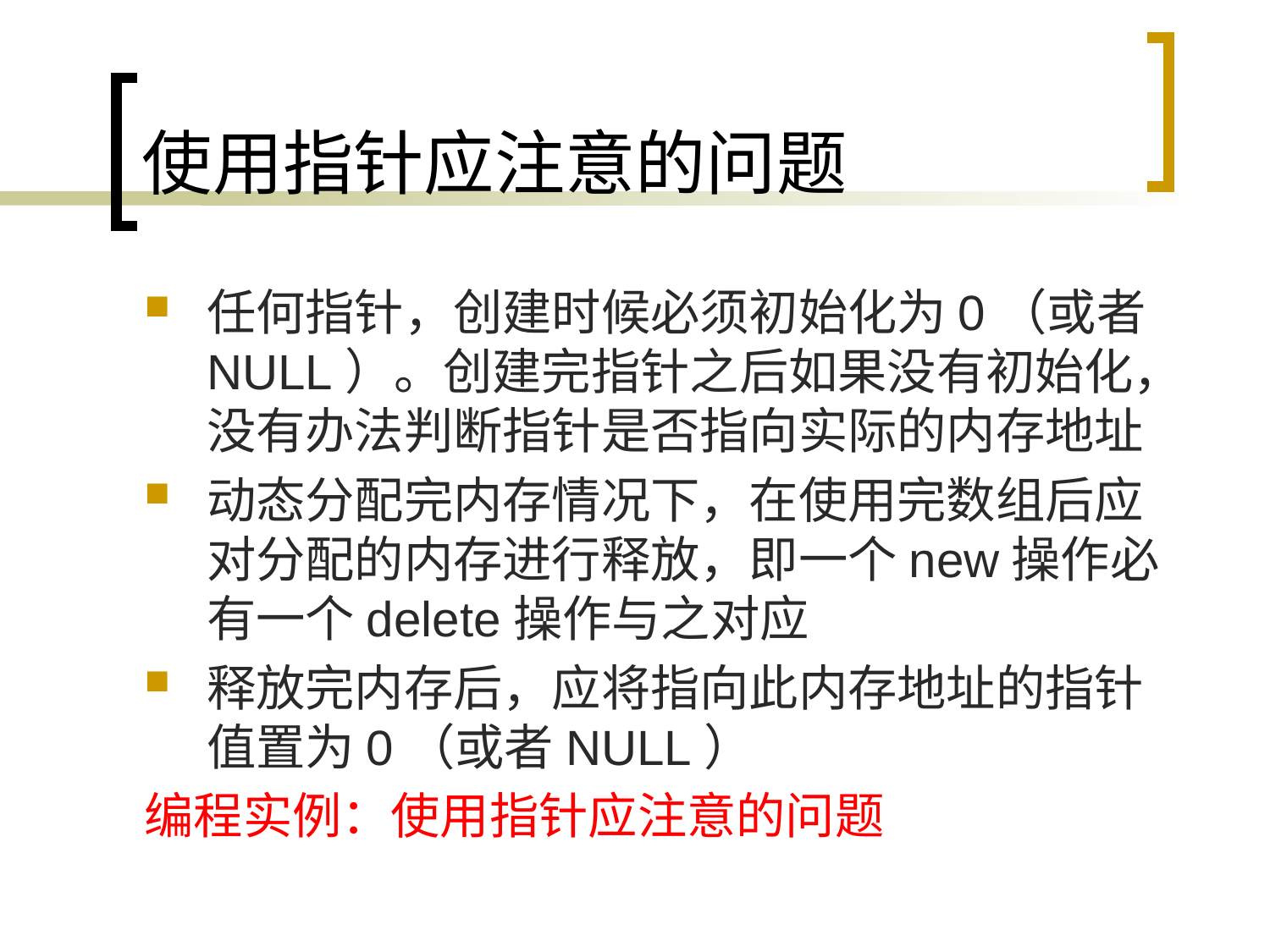

# 使用指针应注意的问题
任何指针，创建时候必须初始化为0（或者NULL）。创建完指针之后如果没有初始化，没有办法判断指针是否指向实际的内存地址
动态分配完内存情况下，在使用完数组后应对分配的内存进行释放，即一个new操作必有一个delete操作与之对应
释放完内存后，应将指向此内存地址的指针值置为0（或者NULL）
编程实例：使用指针应注意的问题